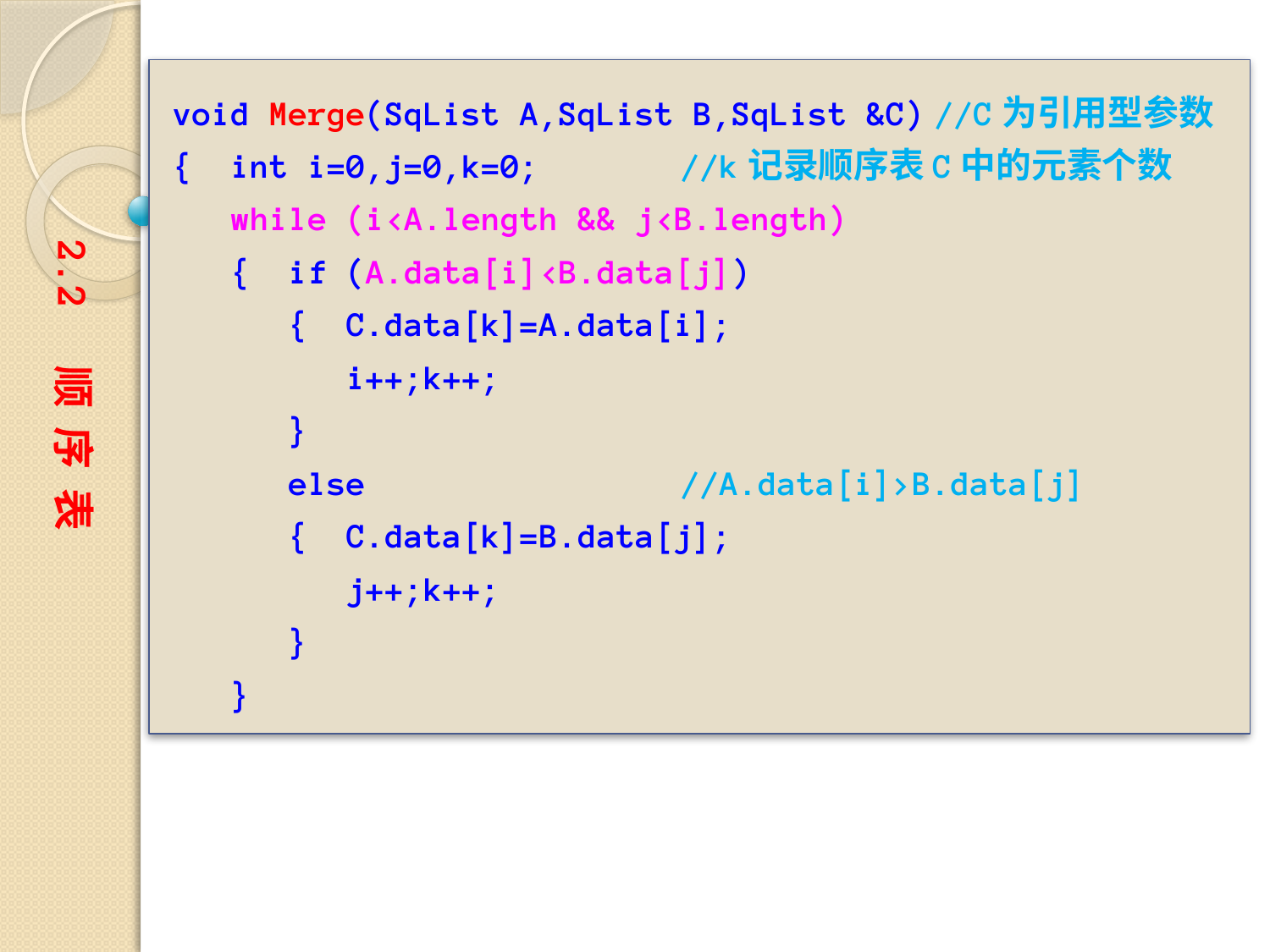

void Merge(SqList A,SqList B,SqList &C)	//C为引用型参数
{  int i=0,j=0,k=0;		//k记录顺序表C中的元素个数
   while (i<A.length && j<B.length)
   {  if (A.data[i]<B.data[j])
      {  C.data[k]=A.data[i];
         i++;k++;
      }
      else			//A.data[i]>B.data[j]
      {  C.data[k]=B.data[j];
         j++;k++;
      }
   }
2.2  顺  序  表